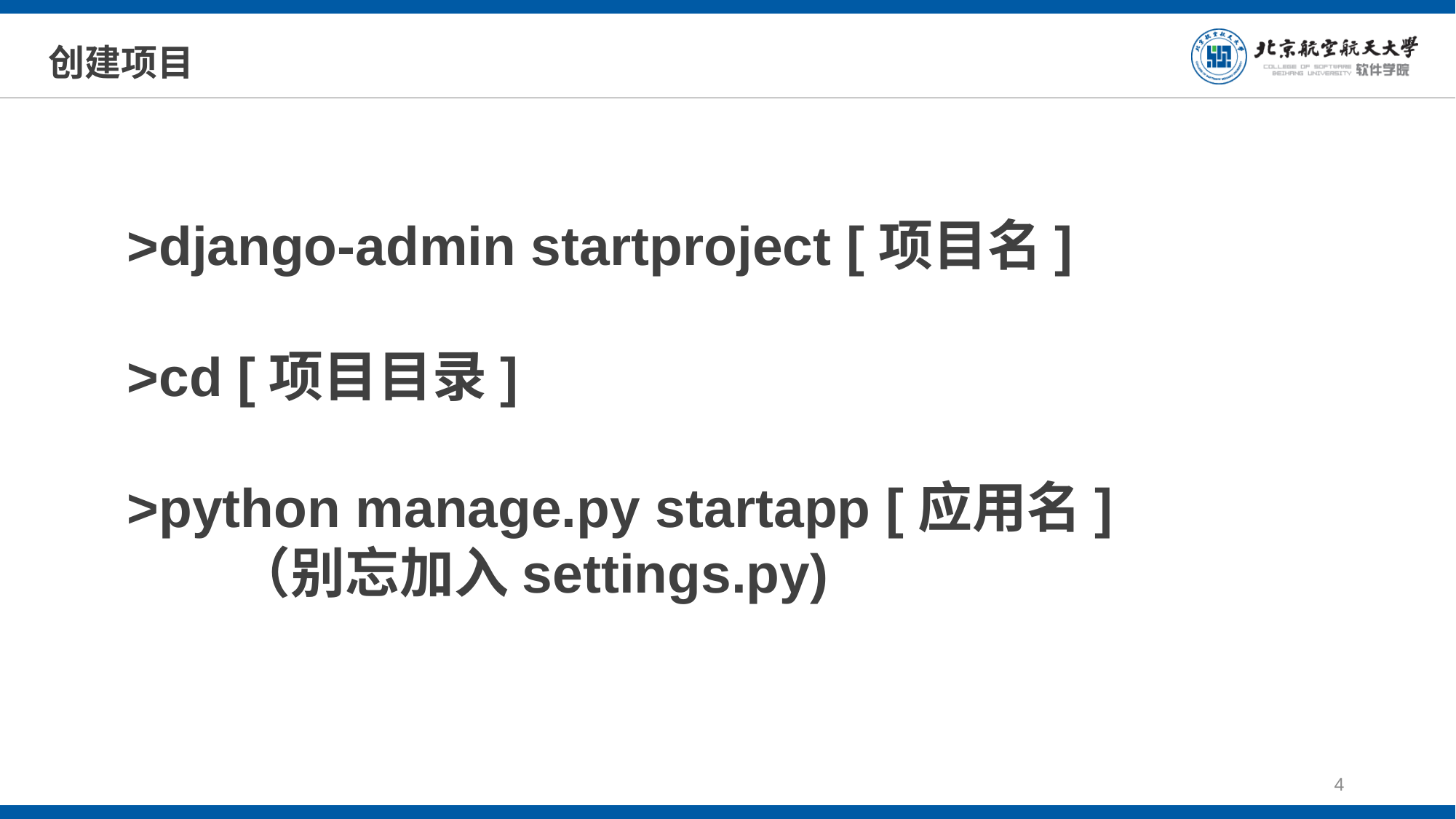

# 创建项目
>django-admin startproject [项目名]

>cd [项目目录]

>python manage.py startapp [应用名]
	（别忘加入settings.py)
4